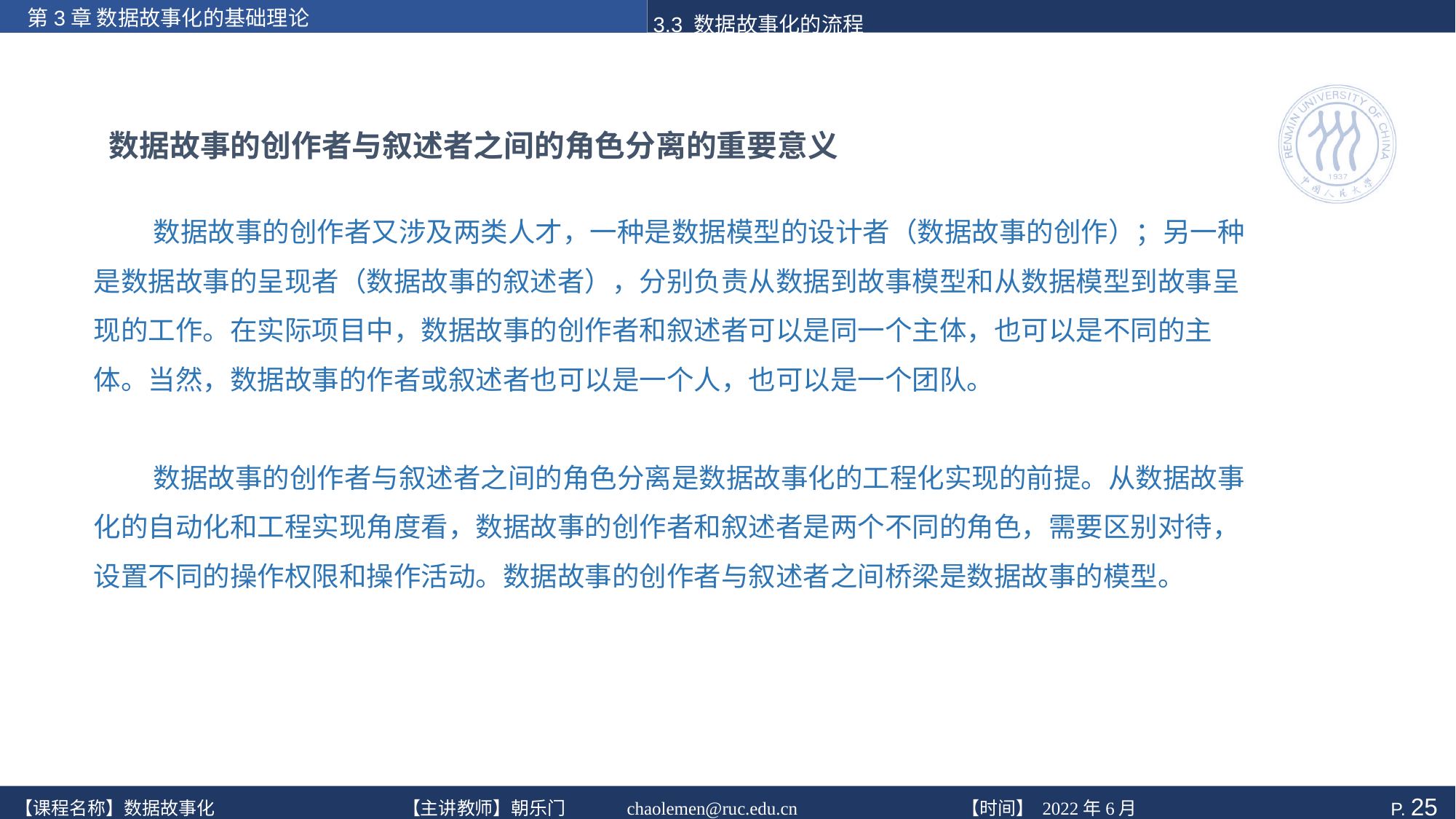

数据故事的创作者与叙述者之间的角色分离的重要意义

   数据故事的创作者又涉及两类人才，一种是数据模型的设计者（数据故事的创作）；另一种是数据故事的呈现者（数据故事的叙述者），分别负责从数据到故事模型和从数据模型到故事呈现的工作。在实际项目中，数据故事的创作者和叙述者可以是同一个主体，也可以是不同的主体。当然，数据故事的作者或叙述者也可以是一个人，也可以是一个团队。

   数据故事的创作者与叙述者之间的角色分离是数据故事化的工程化实现的前提。从数据故事化的自动化和工程实现角度看，数据故事的创作者和叙述者是两个不同的角色，需要区别对待，设置不同的操作权限和操作活动。数据故事的创作者与叙述者之间桥梁是数据故事的模型。